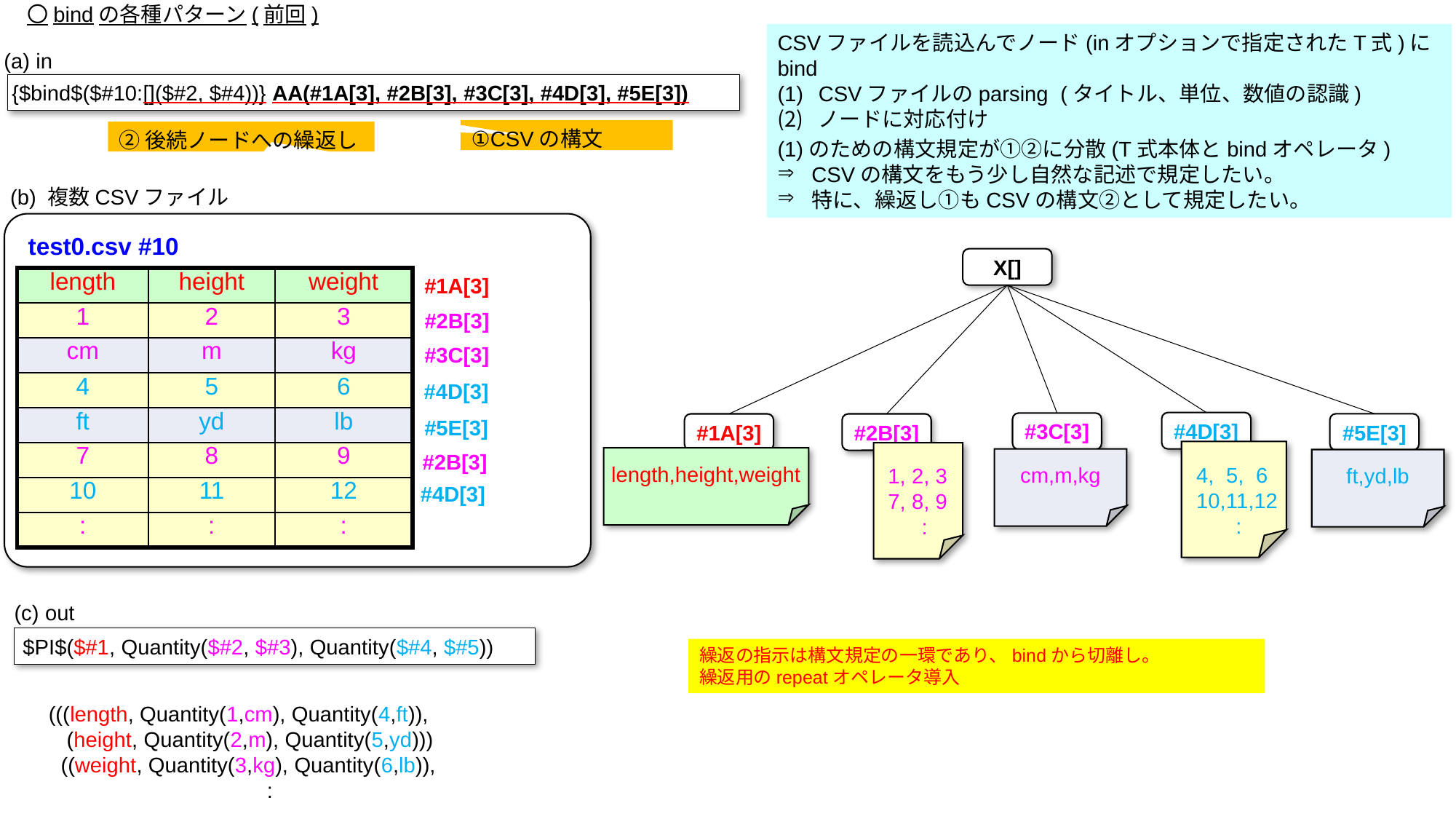

〇bindの各種パターン(前回)
CSVファイルを読込んでノード(inオプションで指定されたT式)にbind
CSVファイルのparsing  (タイトル、単位、数値の認識)
ノードに対応付け
(a) in
{$bind$($#10:[]($#2, $#4))} AA(#1A[3], #2B[3], #3C[3], #4D[3], #5E[3])
①CSVの構文
②後続ノードへの繰返し
(1)のための構文規定が①②に分散(T式本体とbindオペレータ)
CSVの構文をもう少し自然な記述で規定したい。
特に、繰返し①もCSVの構文②として規定したい。
(b) 複数CSVファイル

| test0.csv #10 |  |  |
| --- | --- | --- |
| length | height | weight |
| 1 | 2 | 3 |
| cm | m | kg |
| 4 | 5 | 6 |
| ft | yd | lb |
| 7 | 8 | 9 |
| 10 | 11 | 12 |
| : | : | : |
X[]
#1A[3]
#2B[3]
#3C[3]
#4D[3]
#5E[3]
#4D[3]
#3C[3]
#5E[3]
#1A[3]
#2B[3]

#2B[3]
length,height,weight

cm,m,kg

ft,yd,lb

4,  5,  6
10,11,12
:

1, 2, 3
7, 8, 9
:

#4D[3]
(c) out
$PI$($#1, Quantity($#2, $#3), Quantity($#4, $#5))
繰返の指示は構文規定の一環であり、bindから切離し。
繰返用のrepeatオペレータ導入
(((length, Quantity(1,cm), Quantity(4,ft)),
   (height, Quantity(2,m), Quantity(5,yd)))
  ((weight, Quantity(3,kg), Quantity(6,lb)),
		: